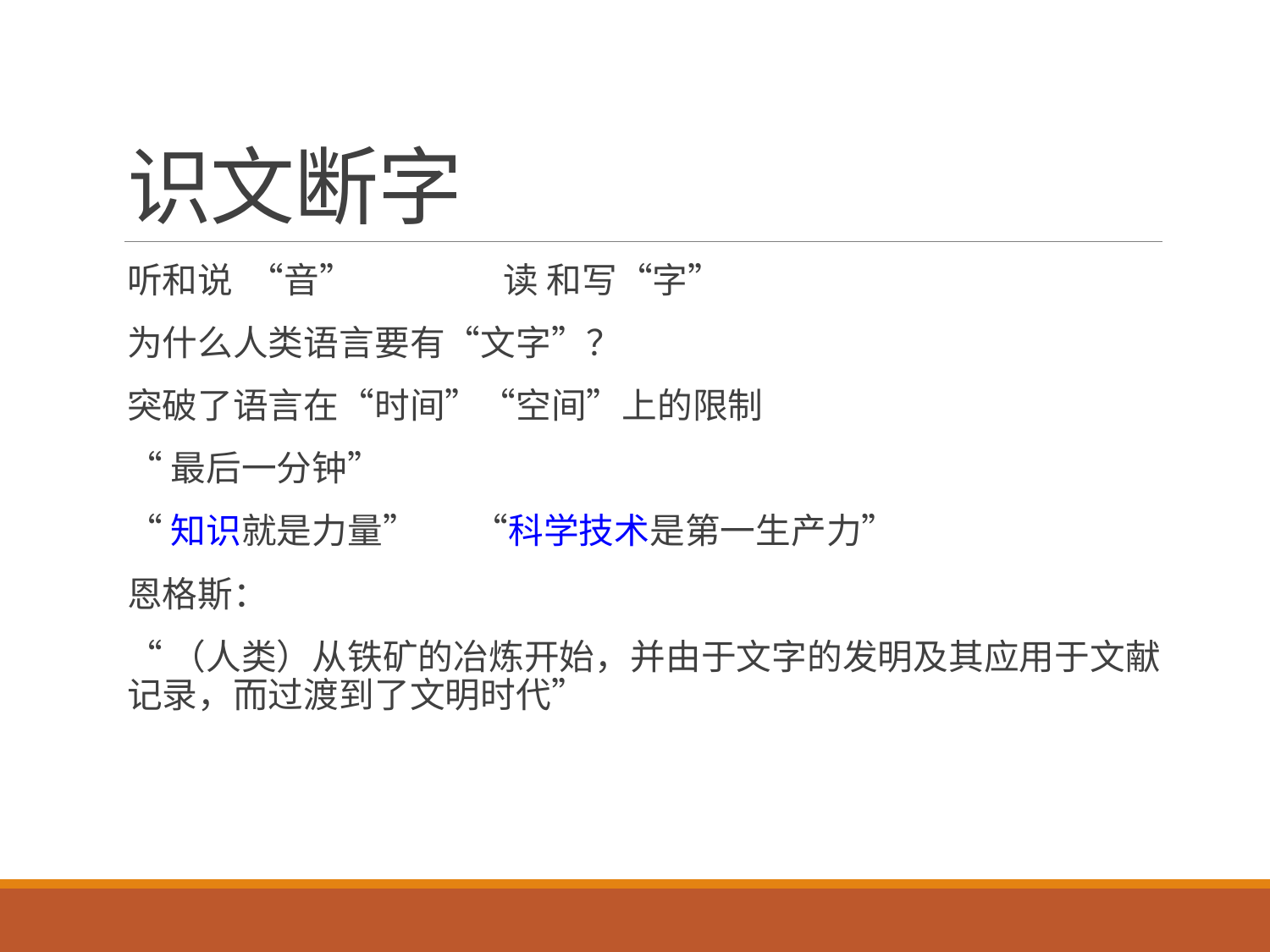

# 识文断字
听和说  “音”                   读 和写“字”
为什么人类语言要有“文字”？
突破了语言在“时间”“空间”上的限制
“最后一分钟”
“知识就是力量”       “科学技术是第一生产力”
恩格斯：
“（人类）从铁矿的冶炼开始，并由于文字的发明及其应用于文献记录，而过渡到了文明时代”